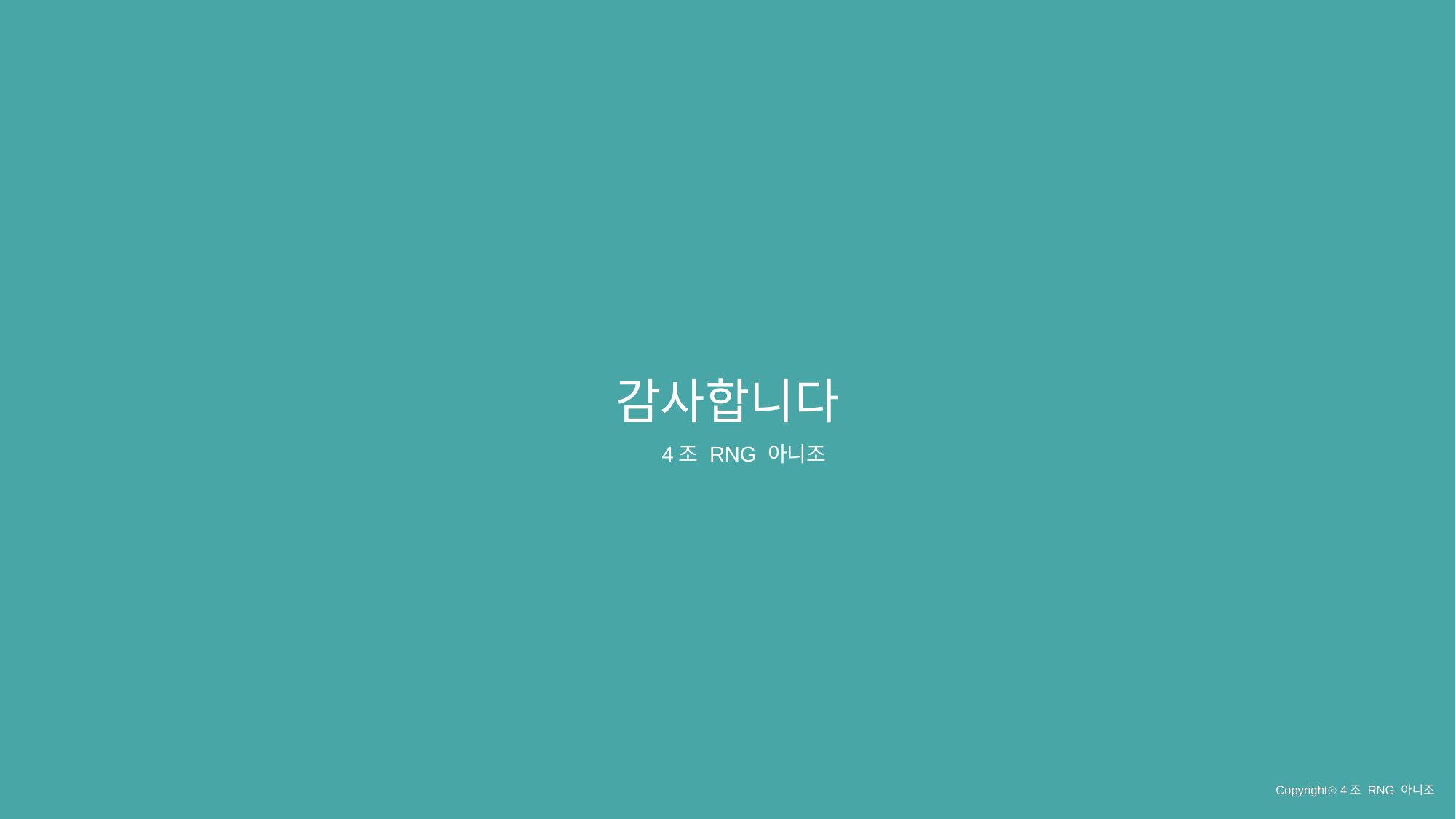

감사합니다
4조 RNG 아니조
Copyrightⓒ 4조 RNG 아니조